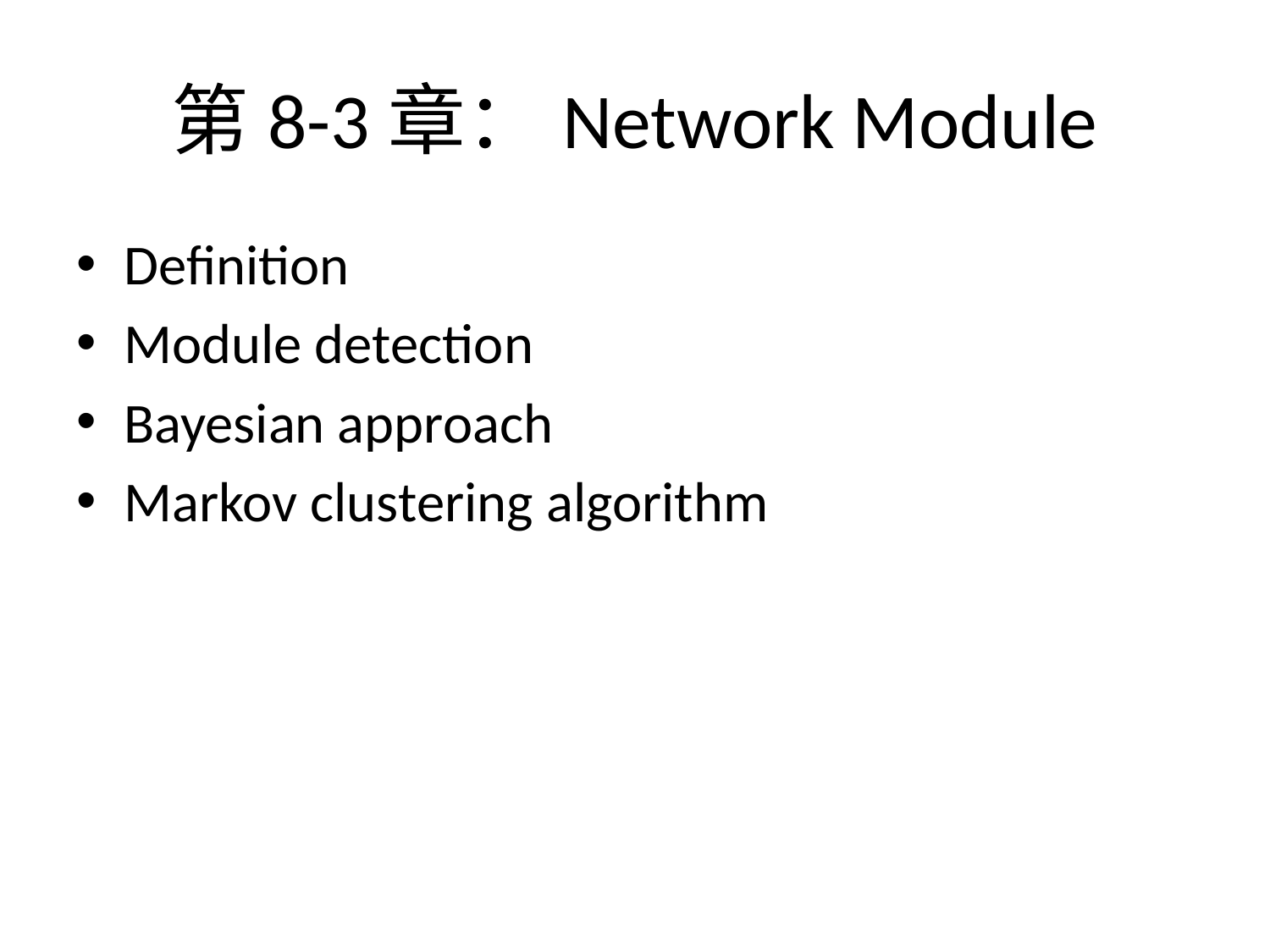

# 第8-3章：Network Module
Definition
Module detection
Bayesian approach
Markov clustering algorithm